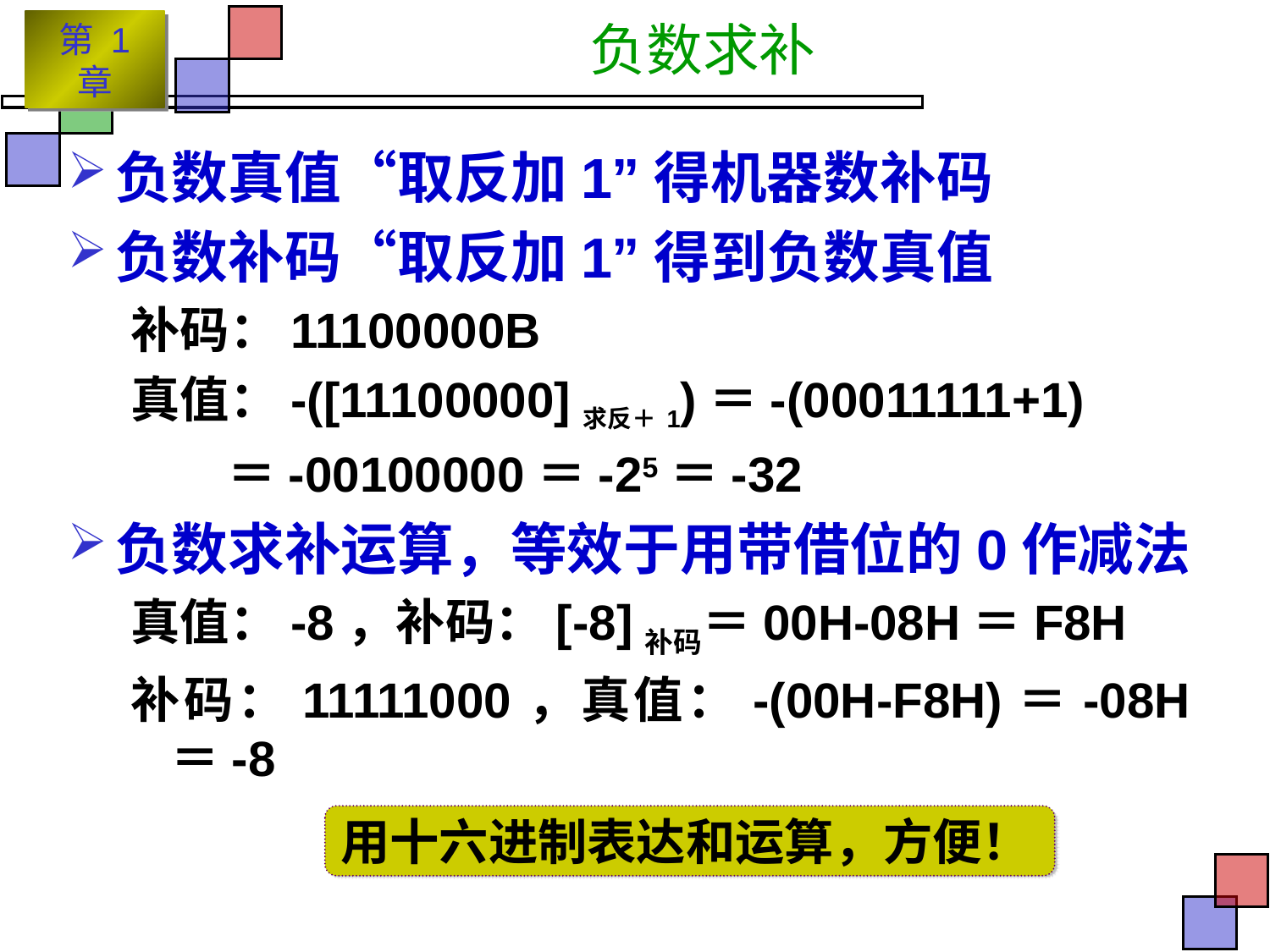

# 负数求补
负数真值“取反加1”得机器数补码
负数补码“取反加1”得到负数真值
补码：11100000B
真值：-([11100000]求反＋1)＝-(00011111+1)
	    ＝-00100000＝-25＝-32
负数求补运算，等效于用带借位的0作减法
真值：-8，补码：[-8]补码＝00H-08H＝F8H
补码：11111000，真值：-(00H-F8H)＝-08H＝-8
用十六进制表达和运算，方便！